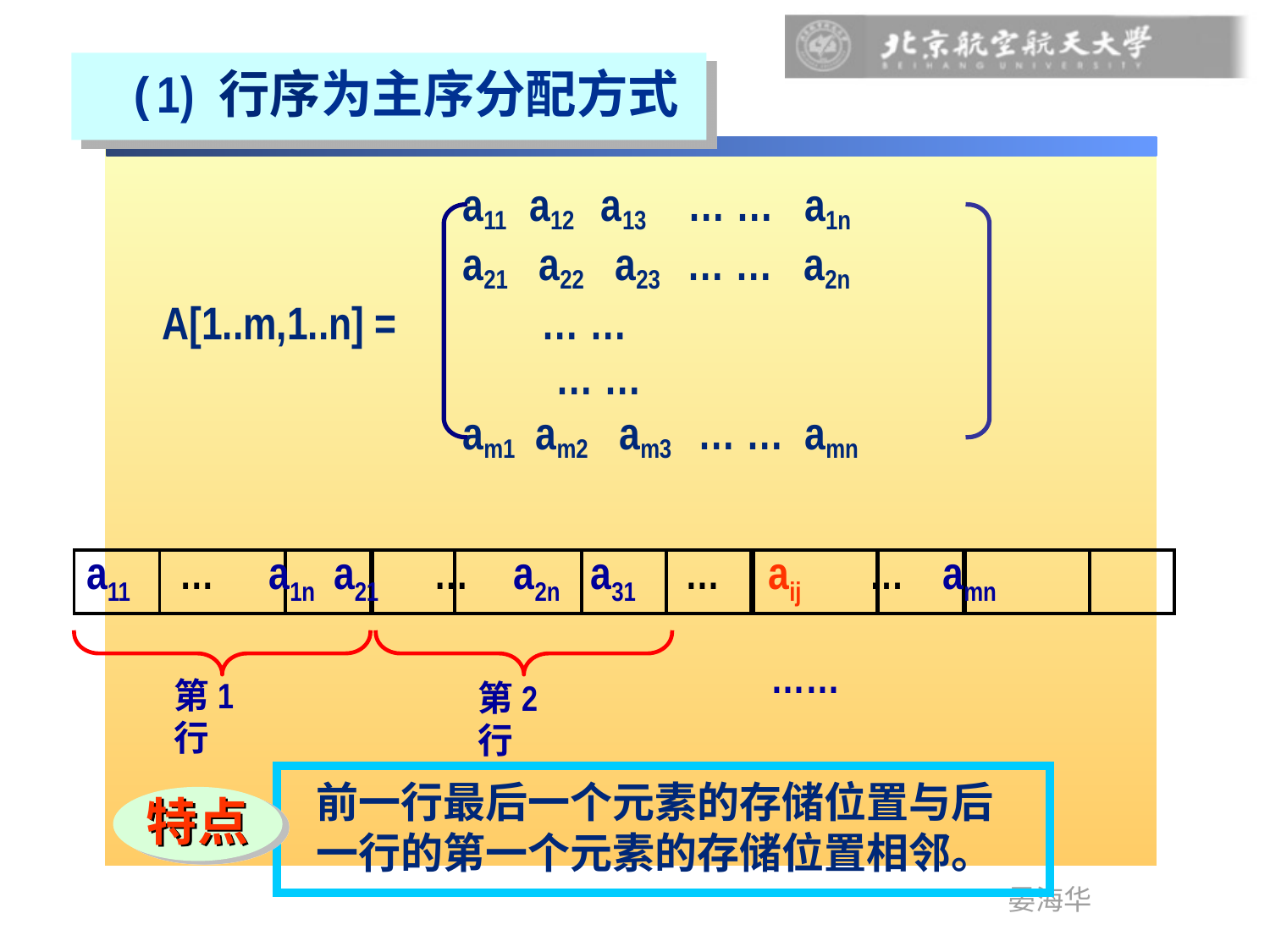

(1) 行序为主序分配方式
                             a11   a12   a13    … …   a1n
                             a21   a22   a23   … …   a2n
A[1..m,1..n] =              … …
                                      … …
                             am1  am2   am3   … …  amn

a11        …      a1n   a21         …     a2n     a31        …     aij           …    amn

第1行

第2行
……

前一行最后一个元素的存储位置与后
一行的第一个元素的存储位置相邻。
特点